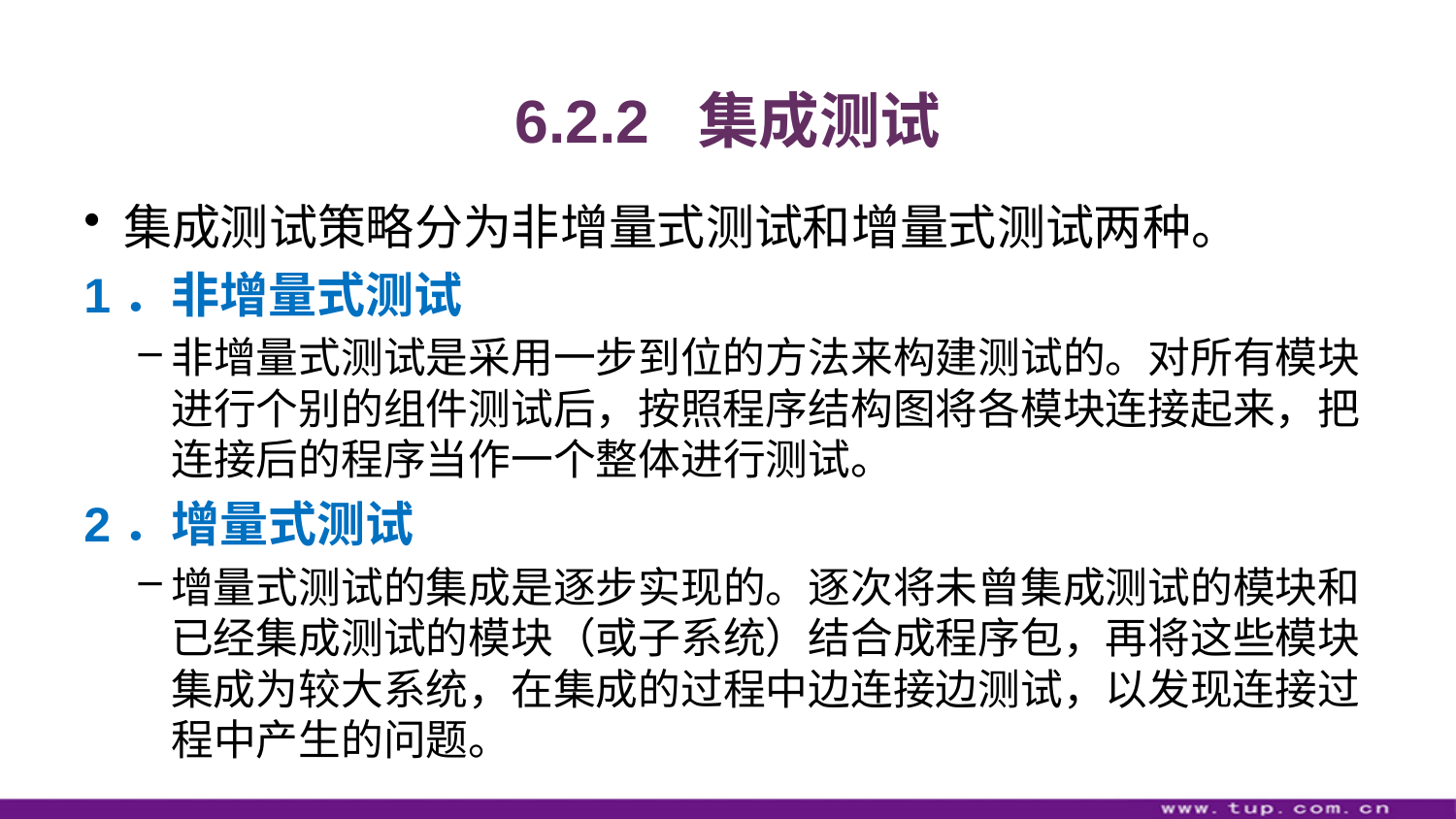

# 6.2.2  集成测试
集成测试策略分为非增量式测试和增量式测试两种。
1．非增量式测试
非增量式测试是采用一步到位的方法来构建测试的。对所有模块进行个别的组件测试后，按照程序结构图将各模块连接起来，把连接后的程序当作一个整体进行测试。
2．增量式测试
增量式测试的集成是逐步实现的。逐次将未曾集成测试的模块和已经集成测试的模块（或子系统）结合成程序包，再将这些模块集成为较大系统，在集成的过程中边连接边测试，以发现连接过程中产生的问题。